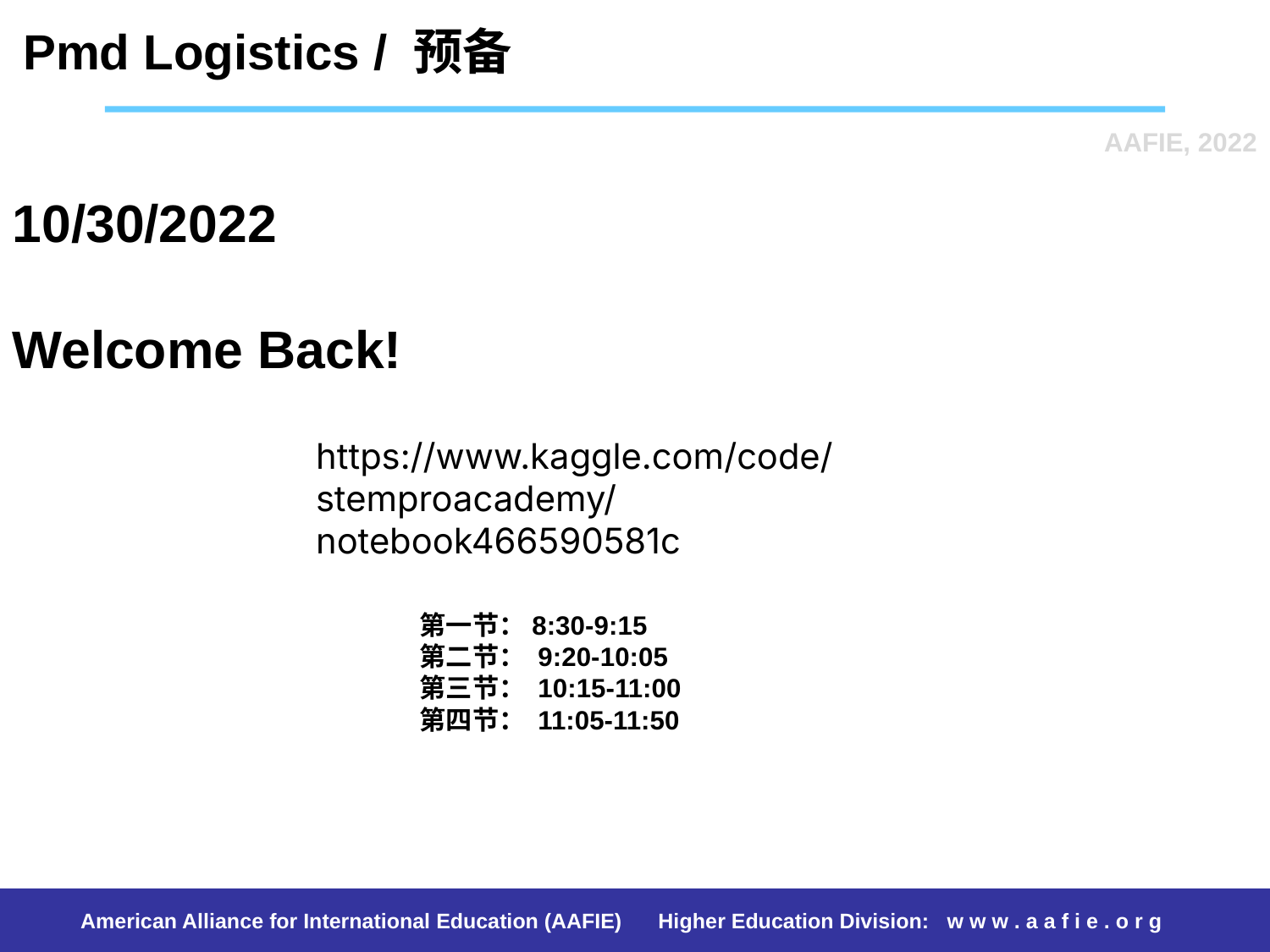

Pmd Logistics / 预备
AAFIE, 2022
# 10/30/2022 Welcome Back!
https://www.kaggle.com/code/stemproacademy/notebook466590581c
第一节：8:30-9:15
第二节： 9:20-10:05
第三节： 10:15-11:00
第四节： 11:05-11:50